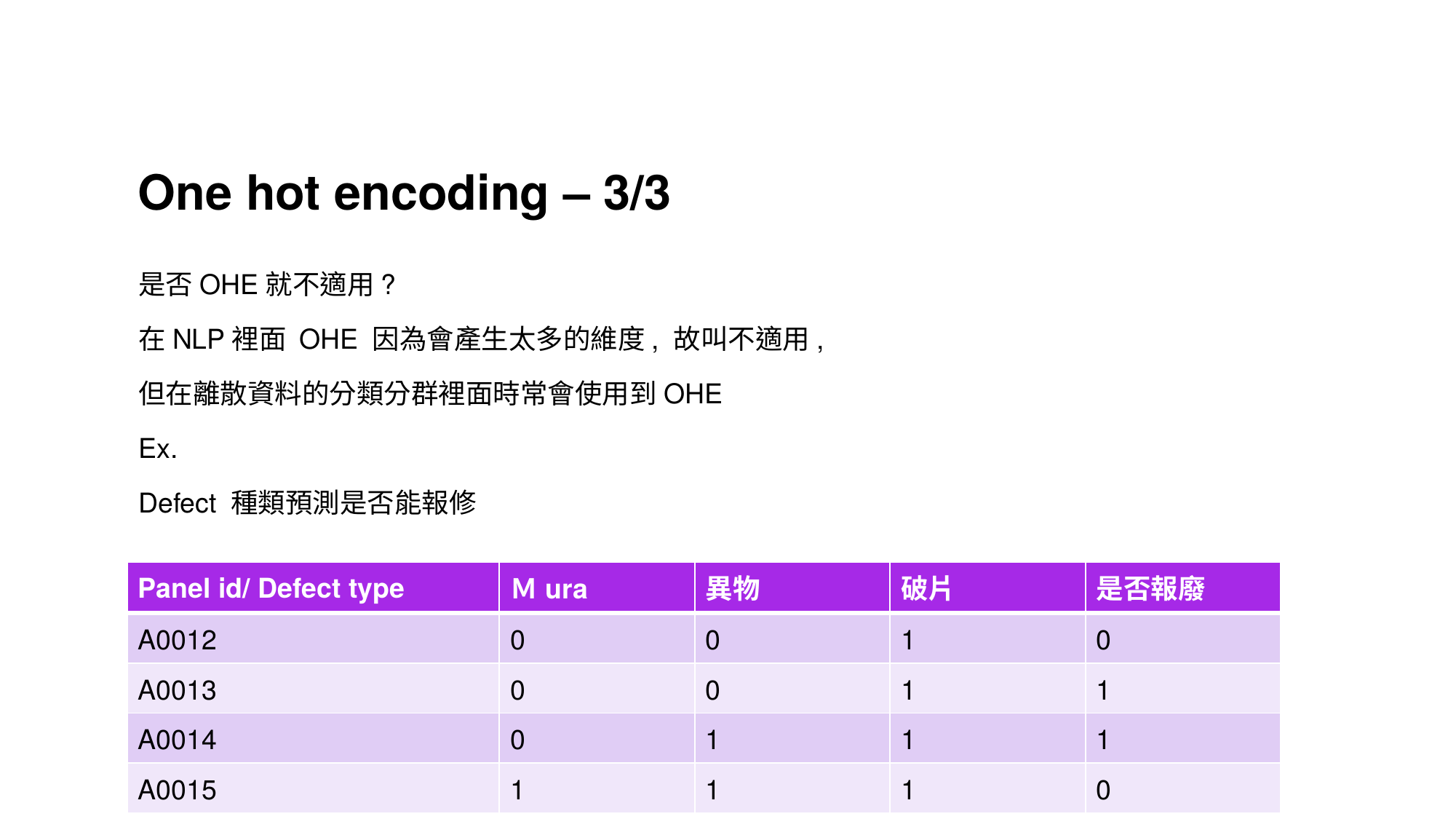

# One hot encoding – 3/3
是否OHE就不適用?
在NLP裡面 OHE 因為會產生太多的維度, 故叫不適用,
但在離散資料的分類分群裡面時常會使用到OHE
Ex.
Defect 種類預測是否能報修

| Panel id/ Defect type | Ｍura | 異物 | 破片 | 是否報廢 |
| --- | --- | --- | --- | --- |
| A0012 | 0 | 0 | 1 | 0 |
| A0013 | 0 | 0 | 1 | 1 |
| A0014 | 0 | 1 | 1 | 1 |
| A0015 | 1 | 1 | 1 | 0 |